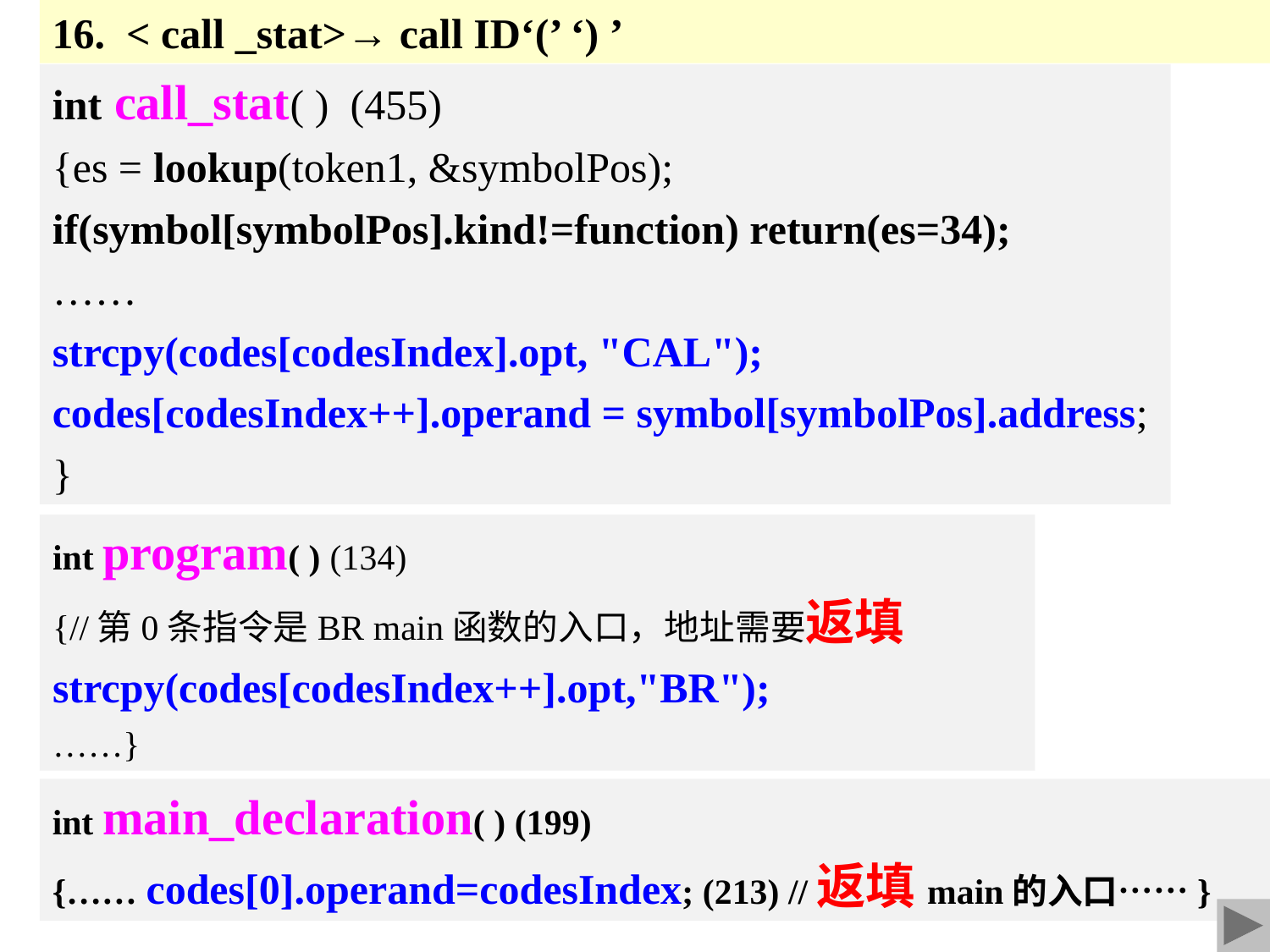

16.  < call _stat>→ call ID‘(’ ‘) ’
int call_stat( )  (455)
{es = lookup(token1, &symbolPos);
if(symbol[symbolPos].kind!=function) return(es=34);
……
strcpy(codes[codesIndex].opt, "CAL");
codes[codesIndex++].operand = symbol[symbolPos].address;
}
int program( ) (134)
{//第0条指令是BR main函数的入口，地址需要返填
strcpy(codes[codesIndex++].opt,"BR");
……}
int main_declaration( ) (199)
{…… codes[0].operand=codesIndex; (213) //返填main的入口……}